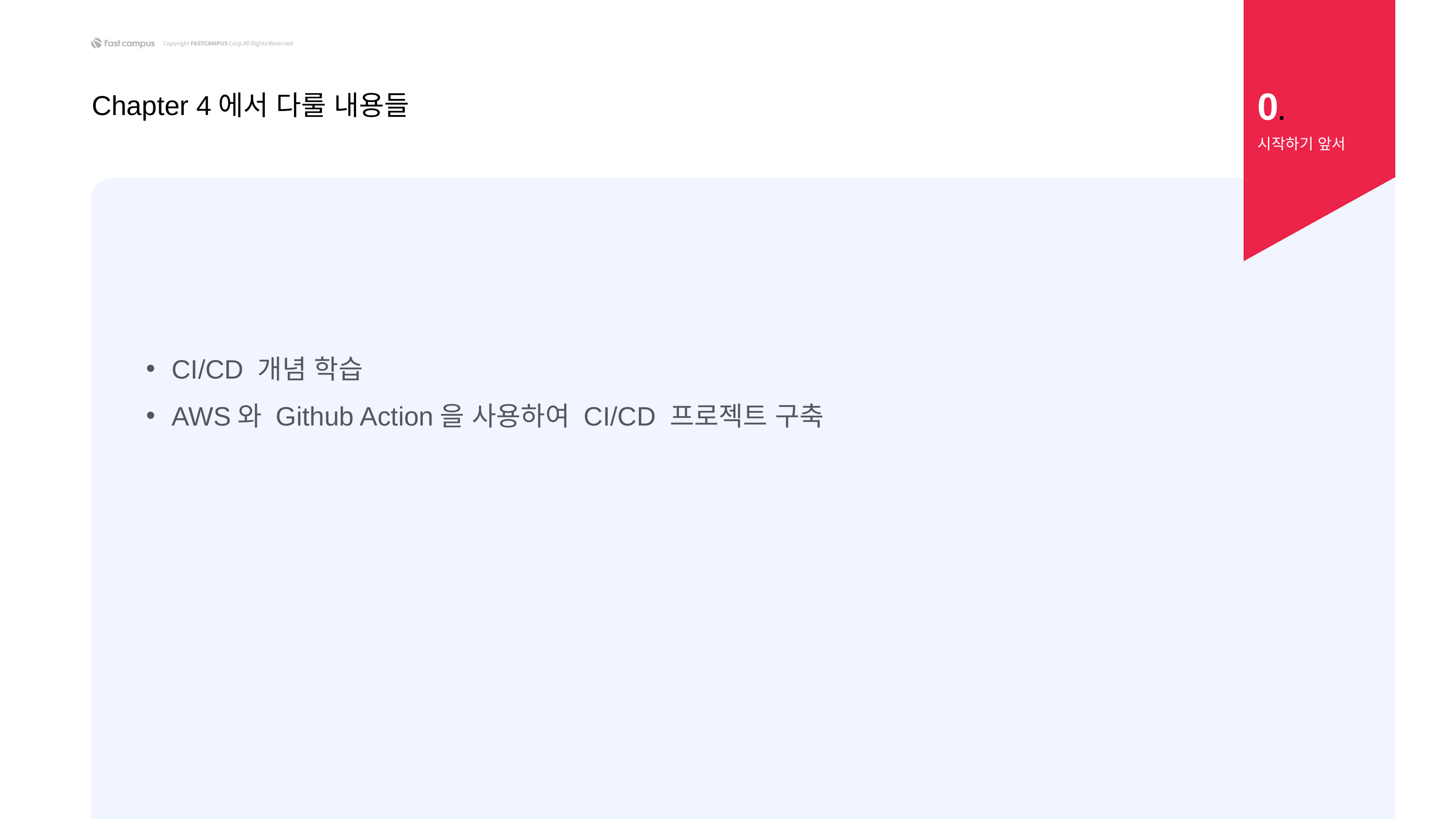

0.
Chapter 4에서 다룰 내용들
시작하기 앞서

CI/CD 개념 학습
AWS와 Github Action을 사용하여 CI/CD 프로젝트 구축